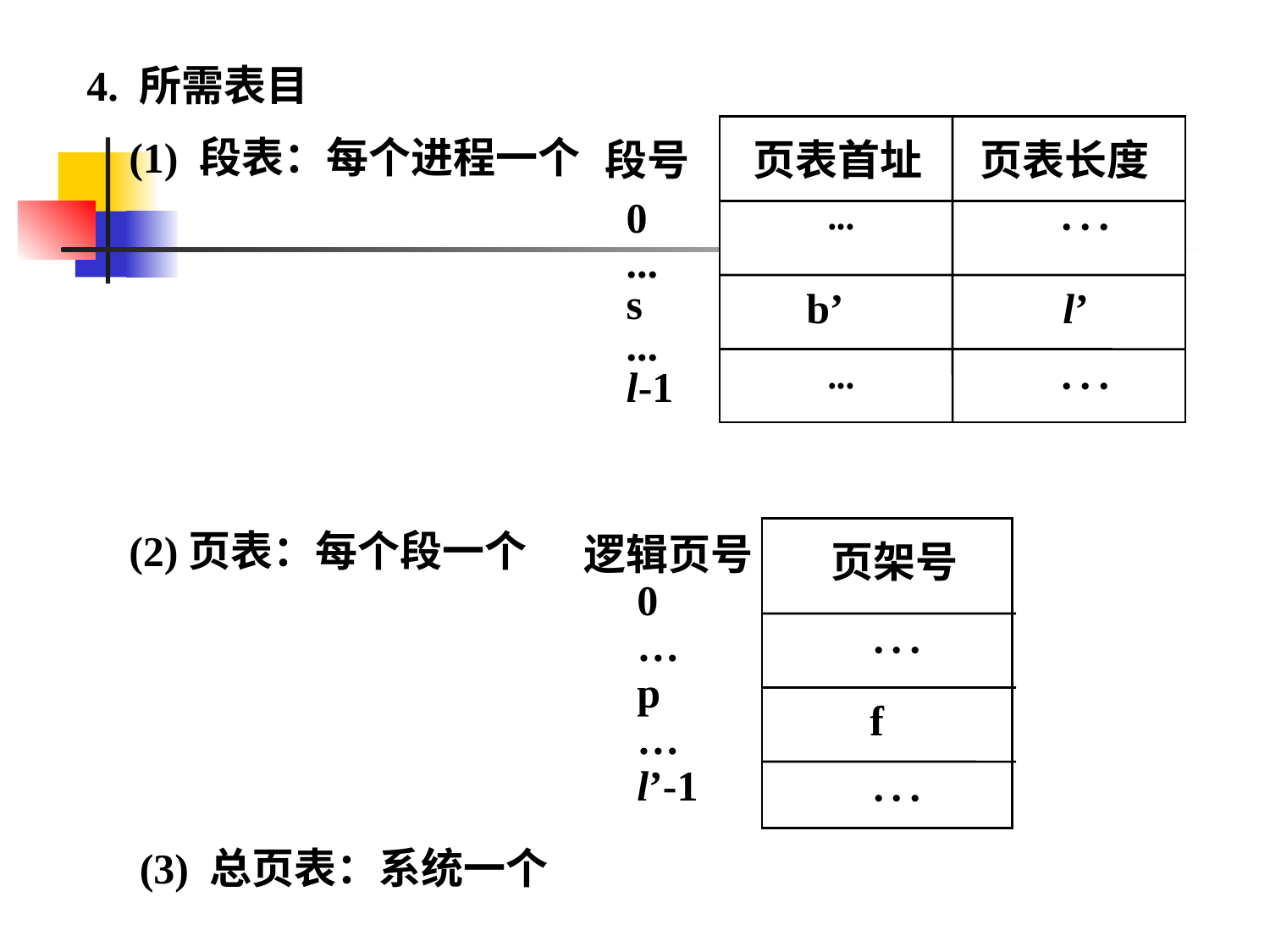

4. 所需表目
    (1) 段表：每个进程一个

段号
  0
  ...
  s
  ...
  l-1

页表首址      页表长度
    …           ...

     b’                     l’
    …           ...

(2)页表：每个段一个

逻辑页号
     0
     …
     p
     …
     l’-1
页架号
...

f
...

(3) 总页表：系统一个